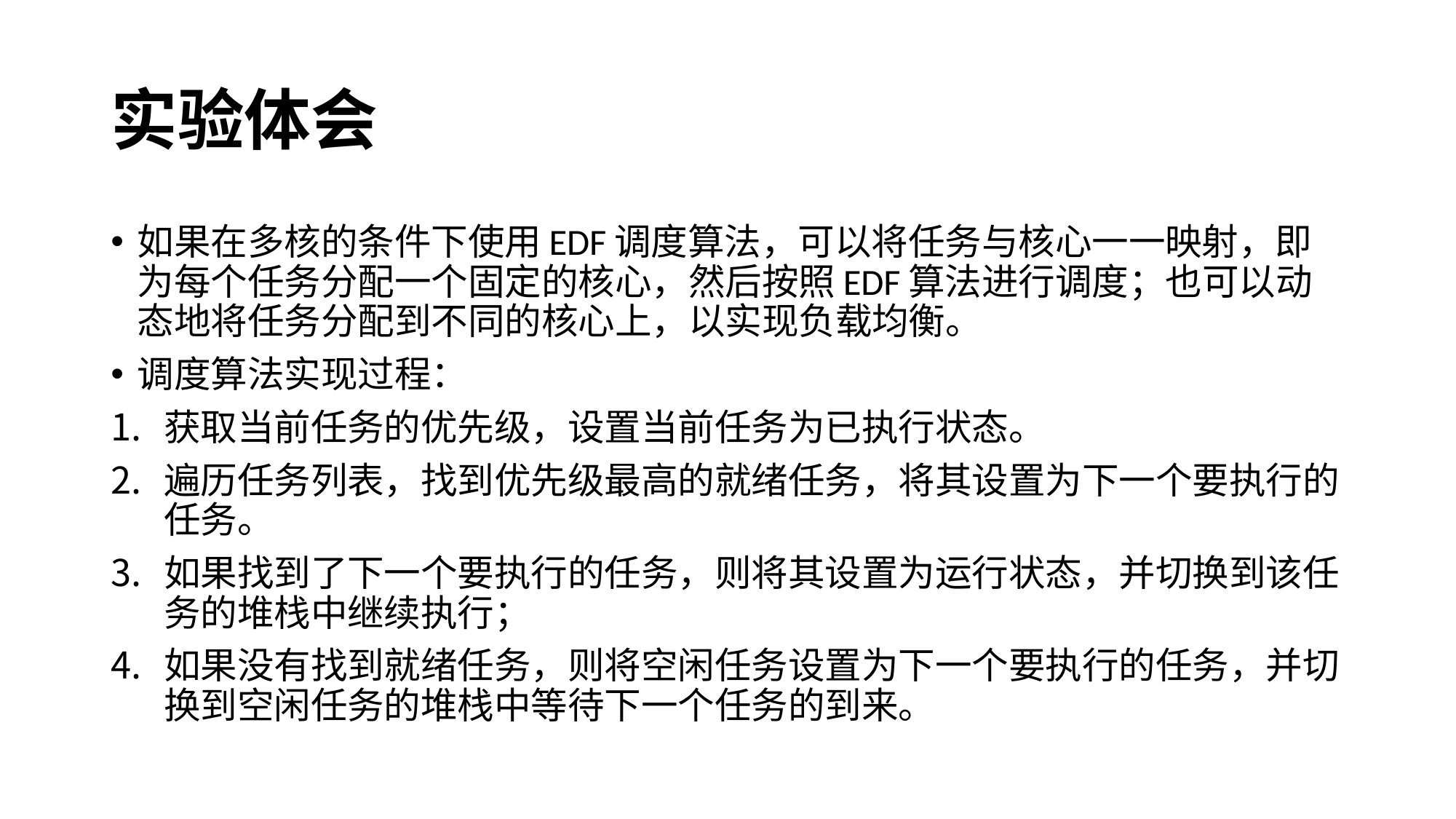

# 实验体会
如果在多核的条件下使用EDF调度算法，可以将任务与核心一一映射，即为每个任务分配一个固定的核心，然后按照EDF算法进行调度；也可以动态地将任务分配到不同的核心上，以实现负载均衡。
调度算法实现过程：
获取当前任务的优先级，设置当前任务为已执行状态。
遍历任务列表，找到优先级最高的就绪任务，将其设置为下一个要执行的任务。
如果找到了下一个要执行的任务，则将其设置为运行状态，并切换到该任务的堆栈中继续执行；
如果没有找到就绪任务，则将空闲任务设置为下一个要执行的任务，并切换到空闲任务的堆栈中等待下一个任务的到来。